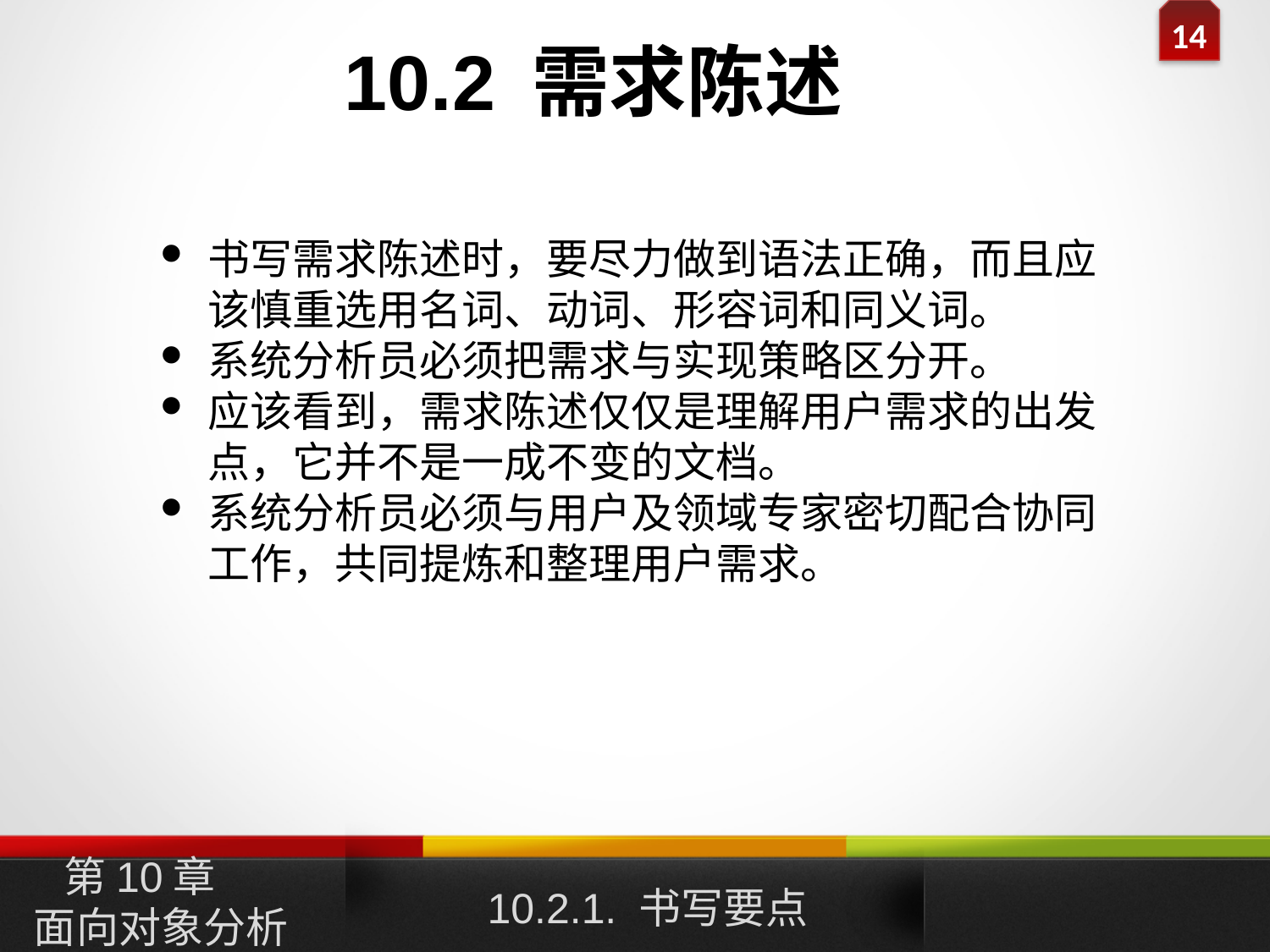

10.2 需求陈述
书写需求陈述时，要尽力做到语法正确，而且应该慎重选用名词、动词、形容词和同义词。
系统分析员必须把需求与实现策略区分开。
应该看到，需求陈述仅仅是理解用户需求的出发点，它并不是一成不变的文档。
系统分析员必须与用户及领域专家密切配合协同工作，共同提炼和整理用户需求。
10.2.1. 书写要点